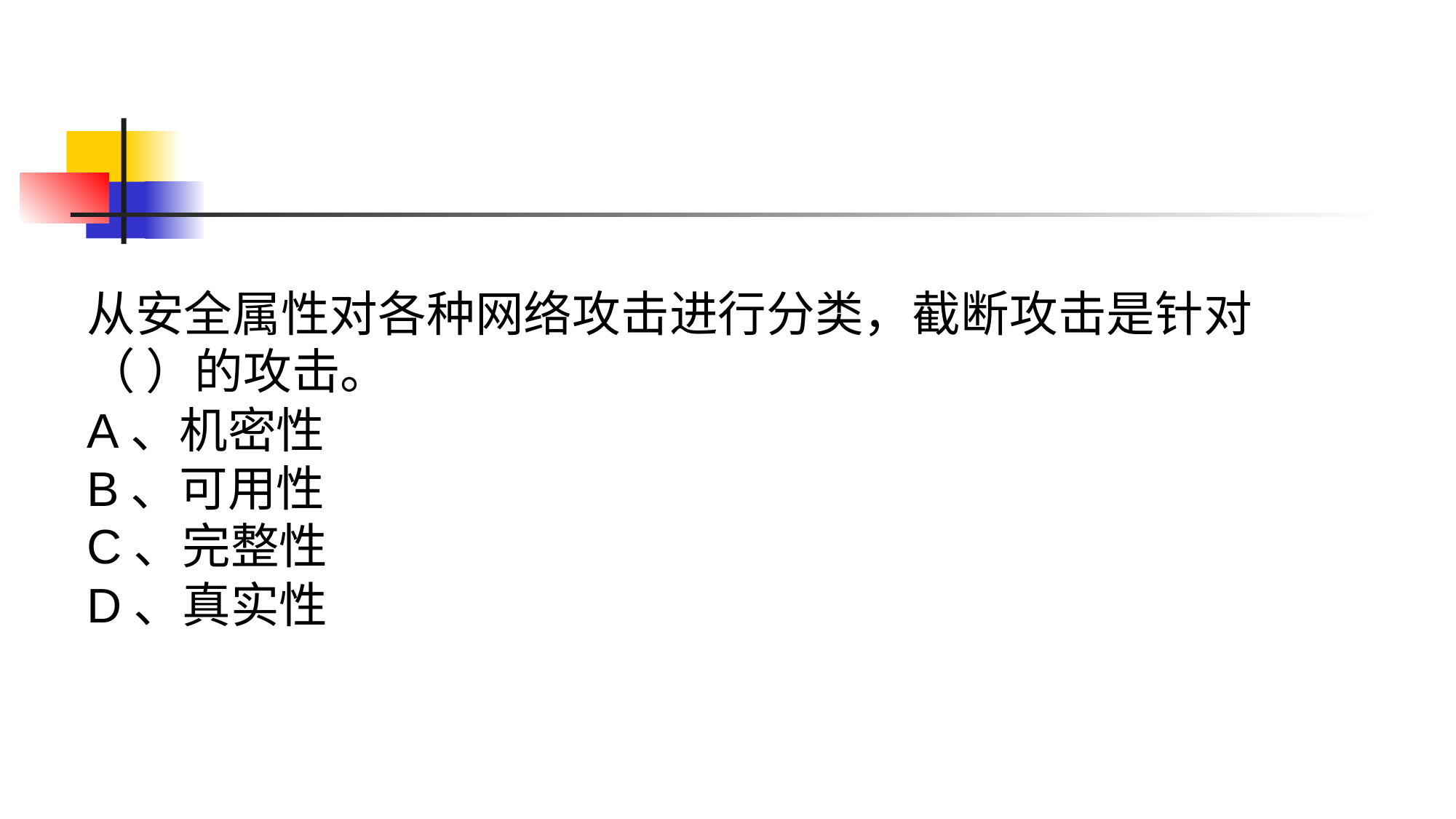

从安全属性对各种网络攻击进行分类，截断攻击是针对（ ）的攻击。
A、机密性
B、可用性
C、完整性
D、真实性